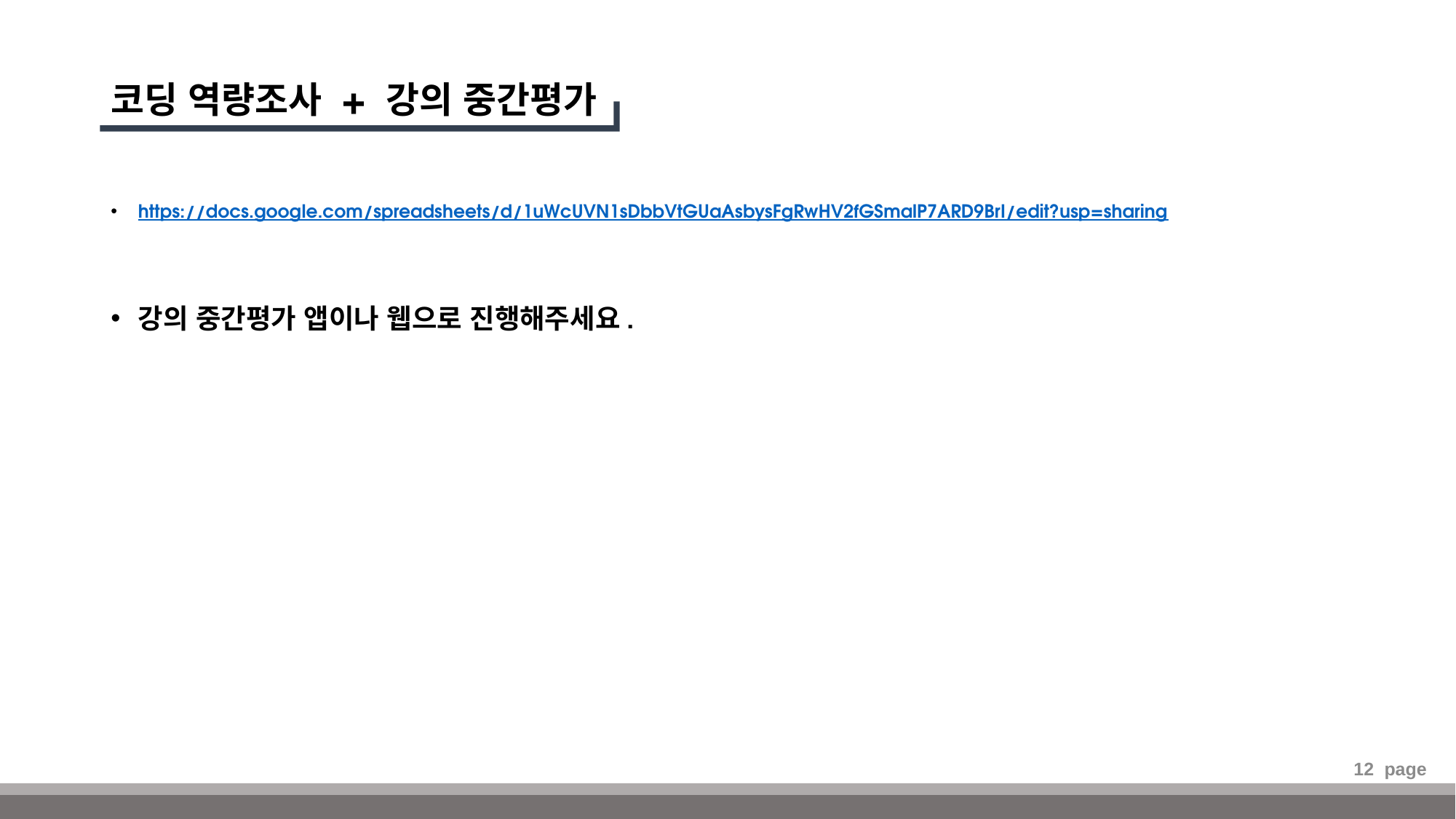

# 코딩 역량조사 + 강의 중간평가

https://docs.google.com/spreadsheets/d/1uWcUVN1sDbbVtGUaAsbysFgRwHV2fGSmalP7ARD9BrI/edit?usp=sharing

강의 중간평가 앱이나 웹으로 진행해주세요.
12